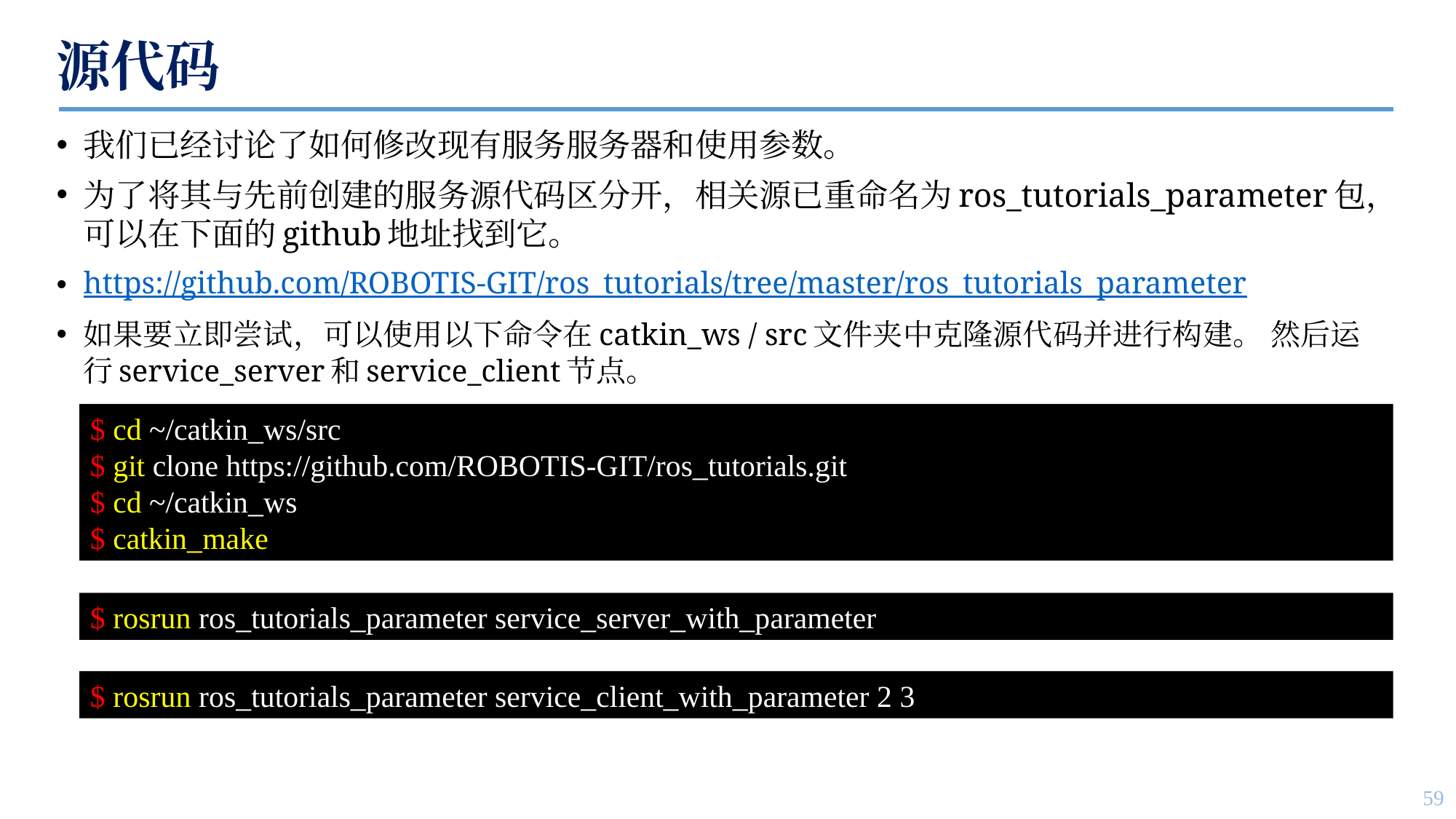

# 源代码
我们已经讨论了如何修改现有服务服务器和使用参数。
为了将其与先前创建的服务源代码区分开，相关源已重命名为ros_tutorials_parameter包，可以在下面的github地址找到它。
https://github.com/ROBOTIS-GIT/ros_tutorials/tree/master/ros_tutorials_parameter
如果要立即尝试，可以使用以下命令在catkin_ws / src文件夹中克隆源代码并进行构建。 然后运行service_server和service_client节点。
$ cd ~/catkin_ws/src
$ git clone https://github.com/ROBOTIS-GIT/ros_tutorials.git
$ cd ~/catkin_ws
$ catkin_make
$ rosrun ros_tutorials_parameter service_server_with_parameter
$ rosrun ros_tutorials_parameter service_client_with_parameter 2 3
59